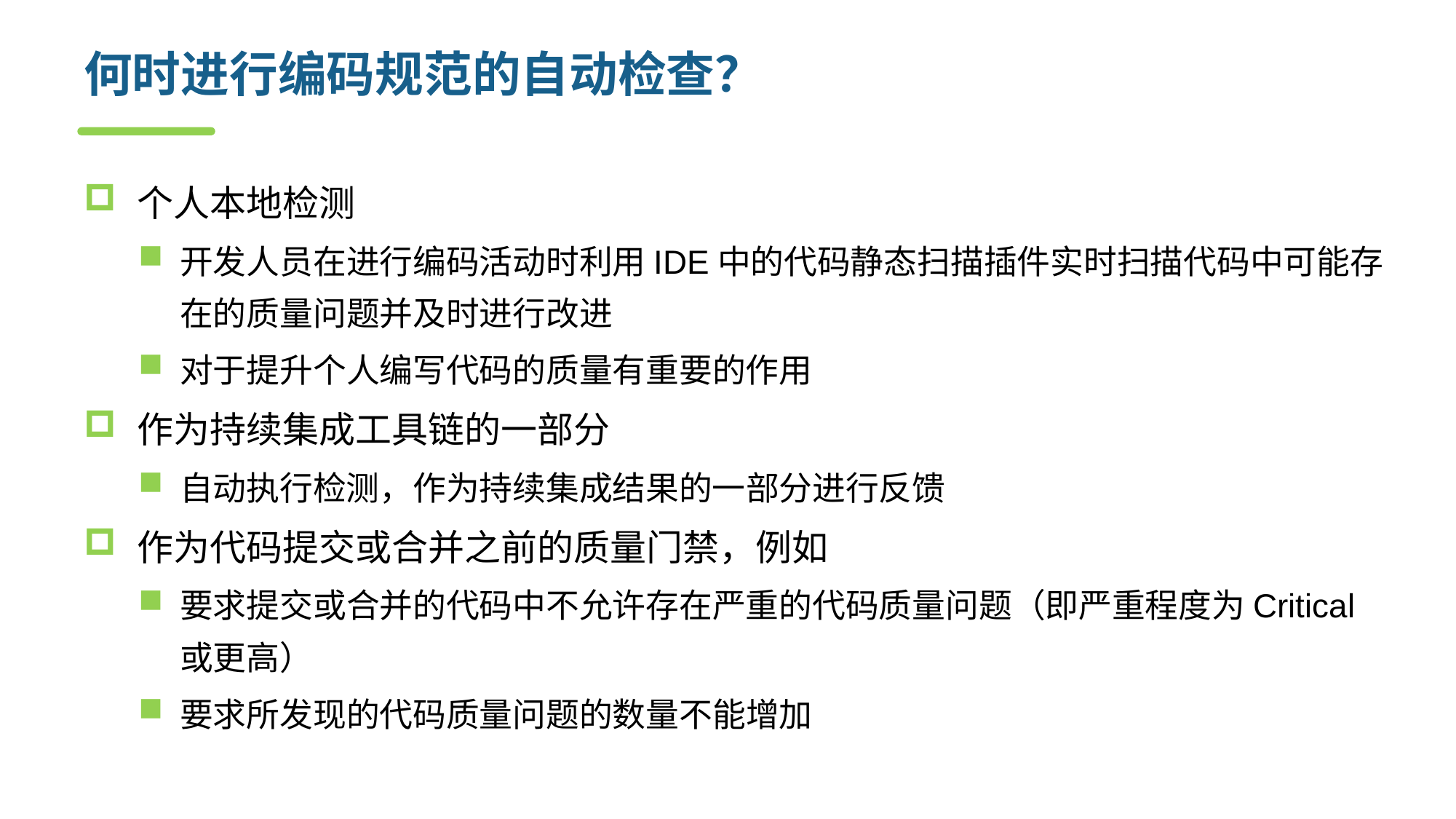

# 何时进行编码规范的自动检查？
个人本地检测
开发人员在进行编码活动时利用IDE中的代码静态扫描插件实时扫描代码中可能存在的质量问题并及时进行改进
对于提升个人编写代码的质量有重要的作用
作为持续集成工具链的一部分
自动执行检测，作为持续集成结果的一部分进行反馈
作为代码提交或合并之前的质量门禁，例如
要求提交或合并的代码中不允许存在严重的代码质量问题（即严重程度为Critical或更高）
要求所发现的代码质量问题的数量不能增加

25